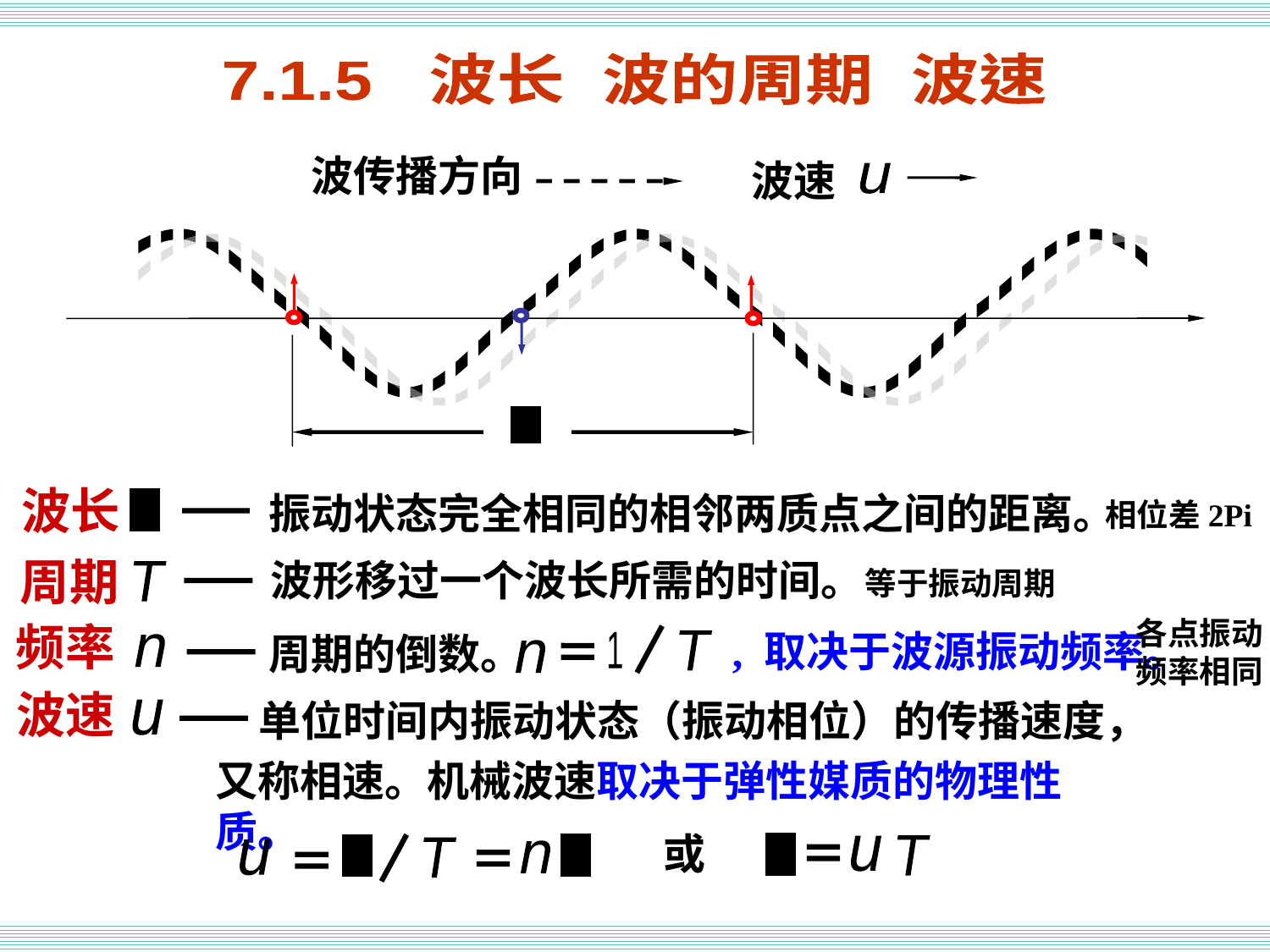

波长周期波速
7.1.5   波长  波的周期  波速
波传播方向
波速
u

λ

波长
振动状态完全相同的相邻两质点之间的距离。
λ

相位差2Pi
周期
波形移过一个波长所需的时间。
T

等于振动周期
各点振动
频率相同
频率
, 取决于波源振动频率。
周期的倒数。

T
1
ν
ν

波速
单位时间内振动状态（振动相位）的传播速度，
u

又称相速。机械波速取决于弹性媒质的物理性质。
或
λ
λ
λ

T
u
T
u
ν